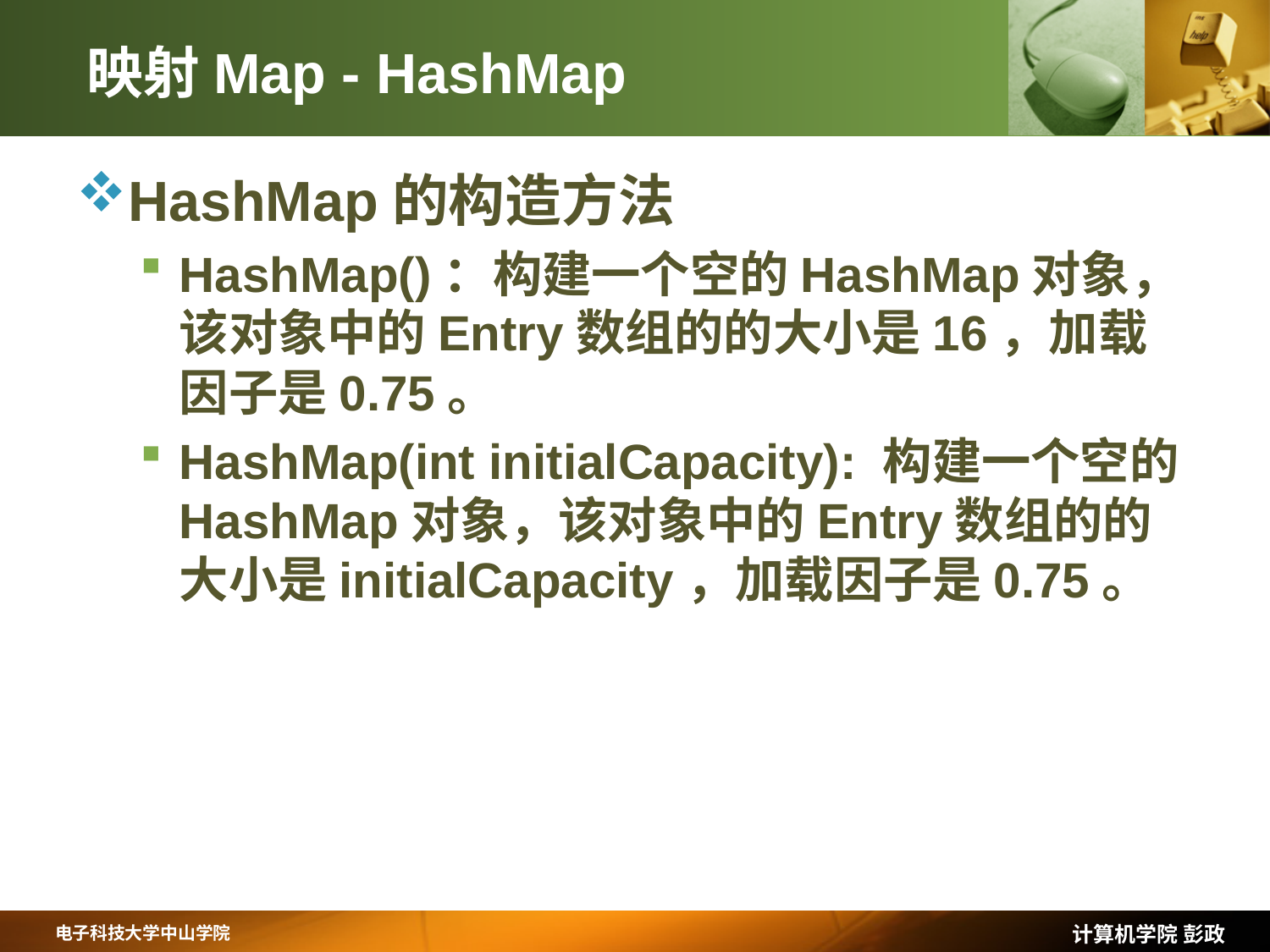

# 映射Map - HashMap
HashMap的构造方法
HashMap()：构建一个空的HashMap对象，该对象中的Entry数组的的大小是16，加载因子是0.75。
HashMap(int initialCapacity): 构建一个空的HashMap对象，该对象中的Entry数组的的大小是initialCapacity，加载因子是0.75。
计算机学院 彭政
电子科技大学中山学院